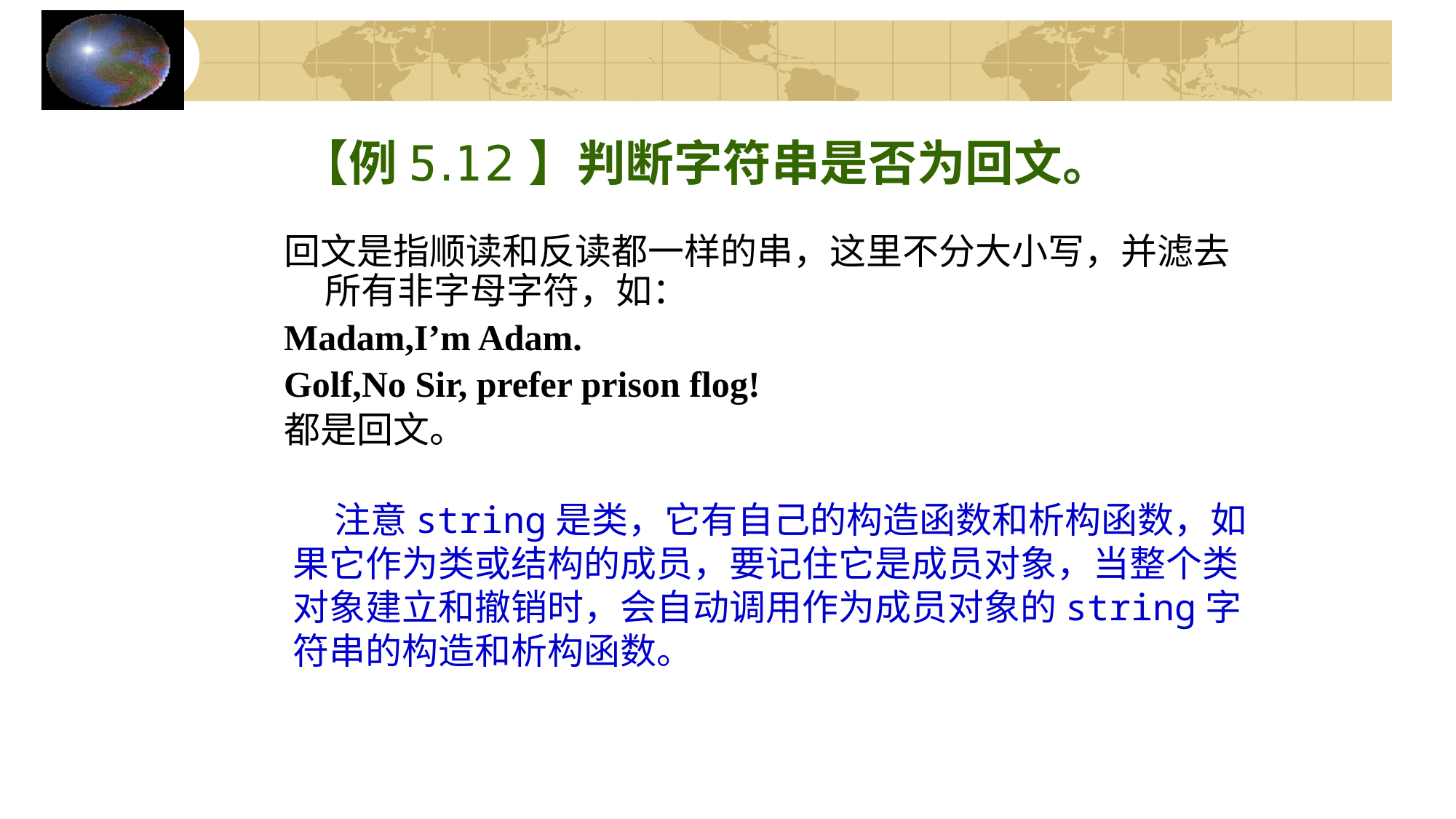

【例5.12】判断字符串是否为回文。
回文是指顺读和反读都一样的串，这里不分大小写，并滤去所有非字母字符，如：
Madam,I’m Adam.
Golf,No Sir, prefer prison flog!
都是回文。
    注意string是类，它有自己的构造函数和析构函数，如果它作为类或结构的成员，要记住它是成员对象，当整个类对象建立和撤销时，会自动调用作为成员对象的string字符串的构造和析构函数。